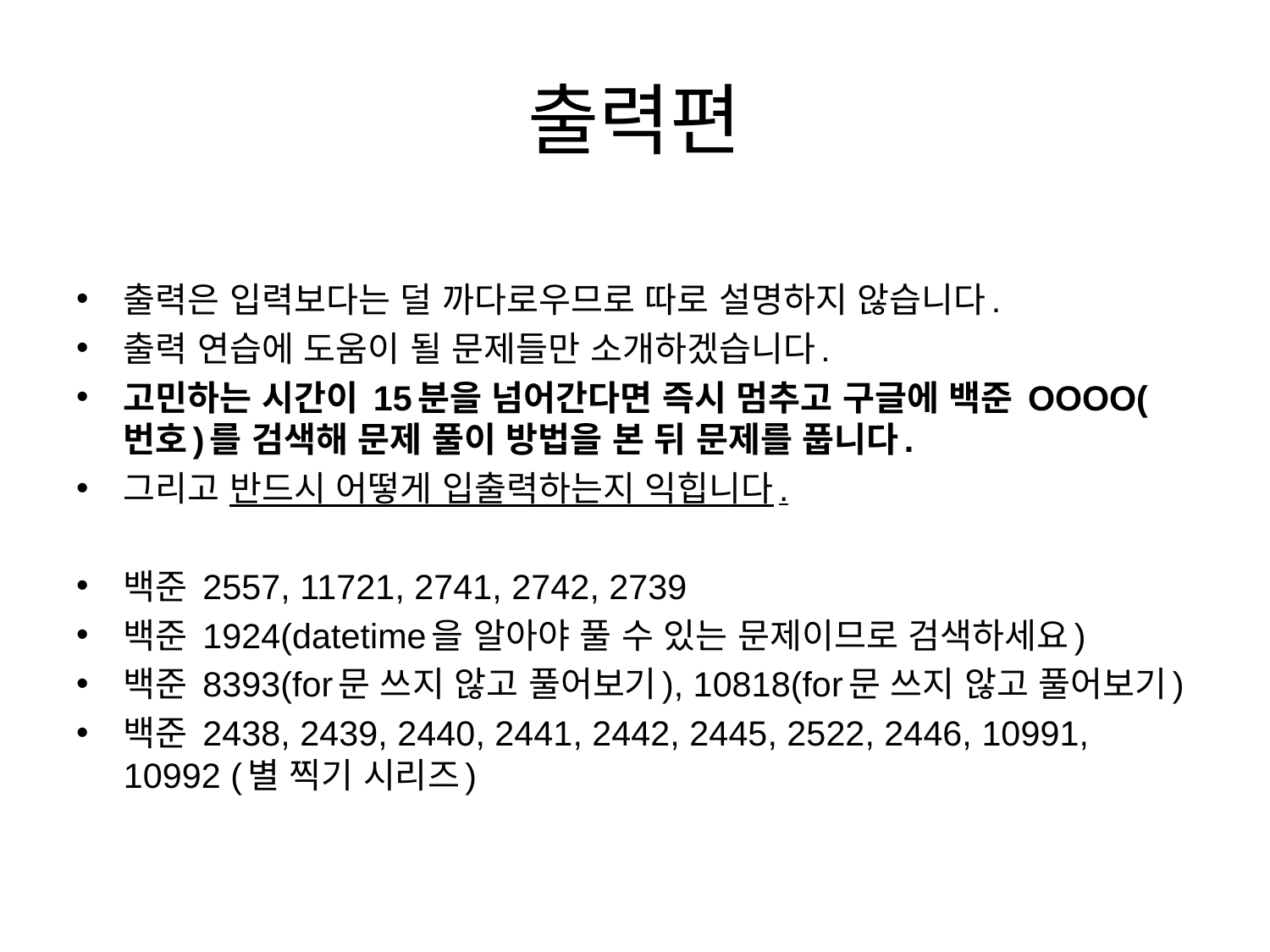

# 출력편

출력은 입력보다는 덜 까다로우므로 따로 설명하지 않습니다.
출력 연습에 도움이 될 문제들만 소개하겠습니다.
고민하는 시간이 15분을 넘어간다면 즉시 멈추고 구글에 백준 OOOO(번호)를 검색해 문제 풀이 방법을 본 뒤 문제를 풉니다.
그리고 반드시 어떻게 입출력하는지 익힙니다.

백준 2557, 11721, 2741, 2742, 2739
백준 1924(datetime을 알아야 풀 수 있는 문제이므로 검색하세요)
백준 8393(for문 쓰지 않고 풀어보기), 10818(for문 쓰지 않고 풀어보기)
백준 2438, 2439, 2440, 2441, 2442, 2445, 2522, 2446, 10991, 10992 (별 찍기 시리즈)